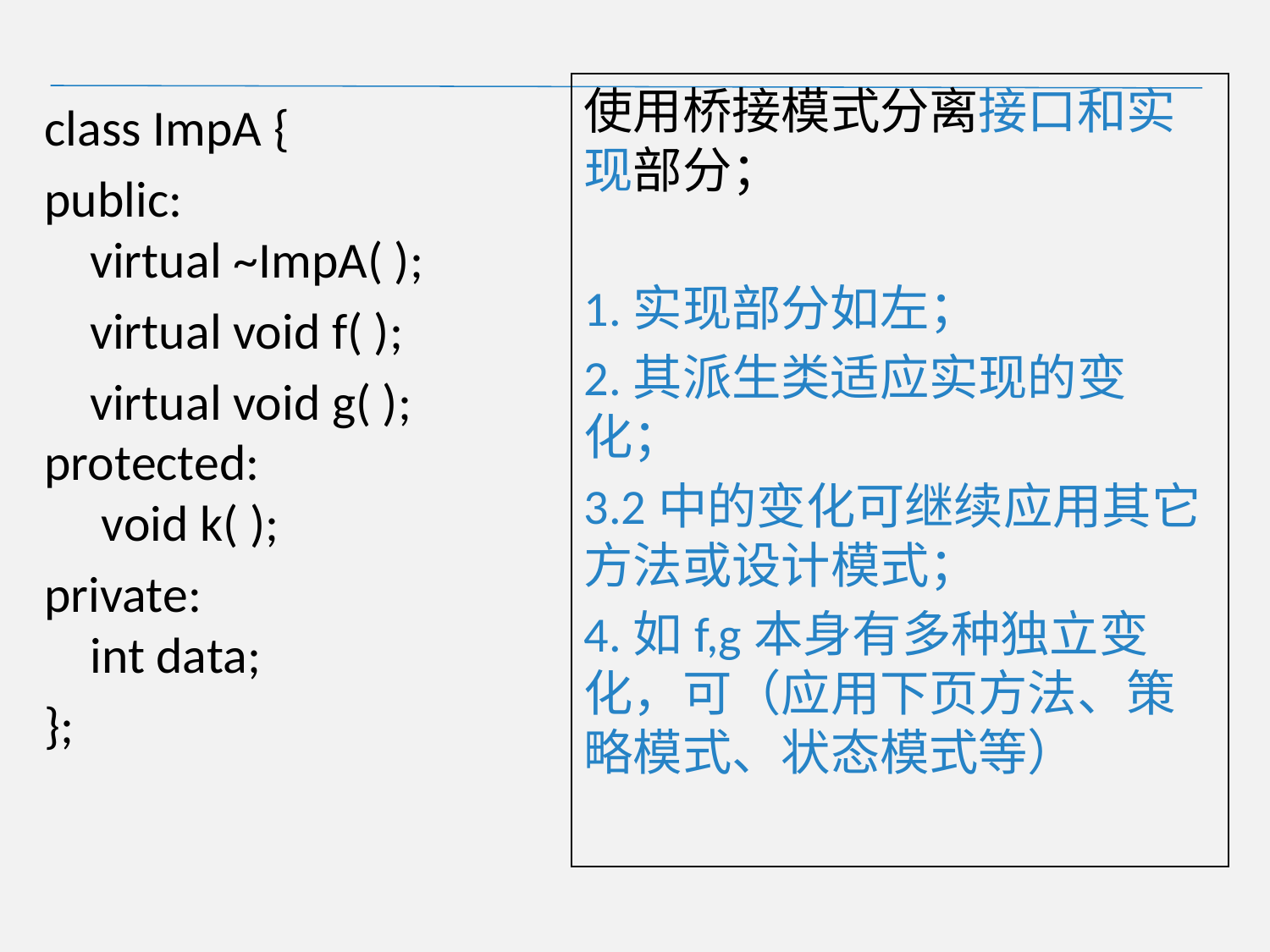

使用桥接模式分离接口和实现部分；

1.实现部分如左；
2.其派生类适应实现的变化；
3.2中的变化可继续应用其它方法或设计模式；
4.如f,g本身有多种独立变化，可（应用下页方法、策略模式、状态模式等）
class ImpA {
public:
    virtual ~ImpA( );
    virtual void f( );
    virtual void g( );
protected:
     void k( );
private:
    int data;
};